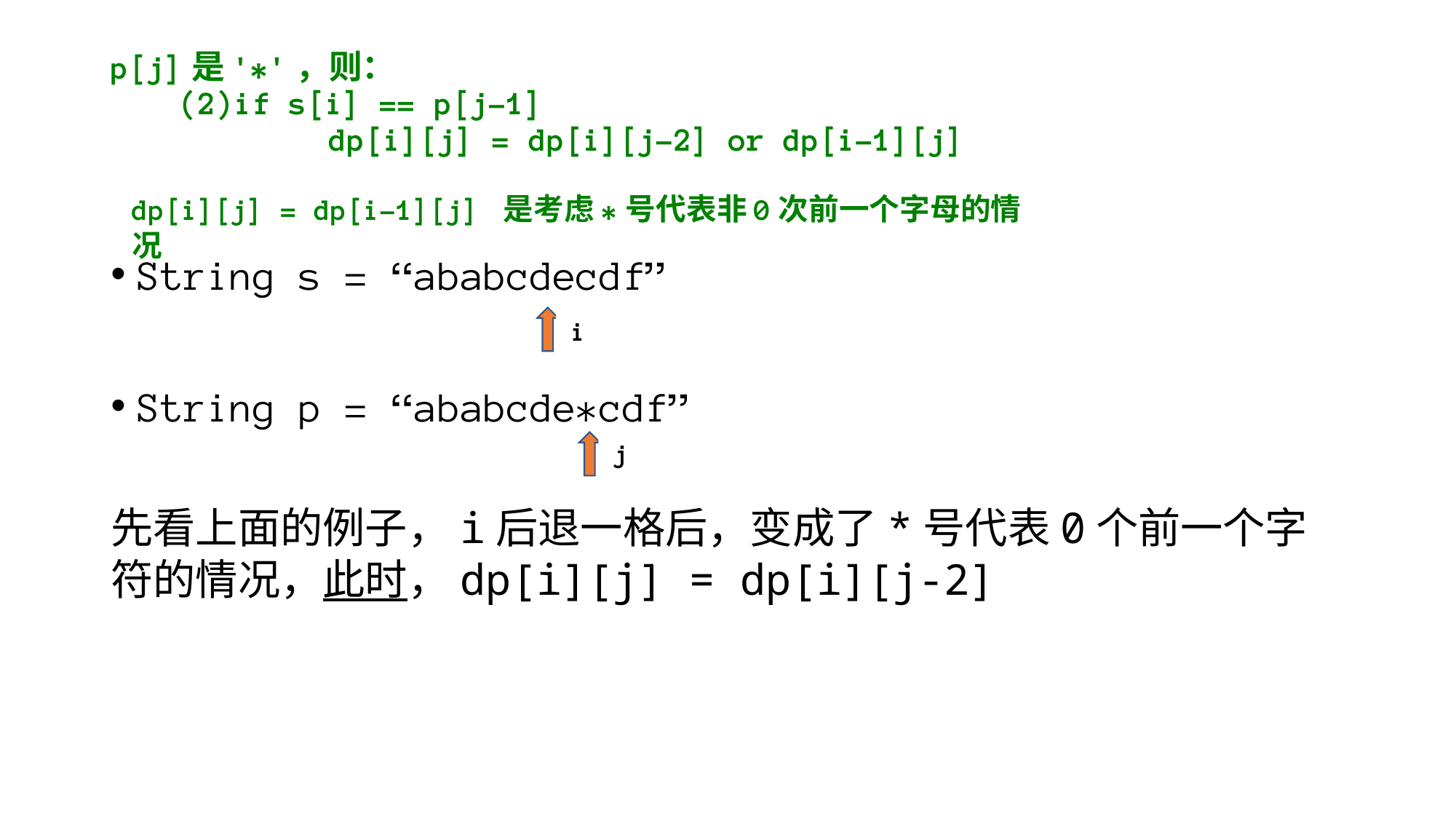

# p[j]是'*'，则：         (2)if s[i] == p[j-1]             dp[i][j] = dp[i][j-2] or dp[i-1][j]
dp[i][j] = dp[i-1][j] 是考虑*号代表非0次前一个字母的情况
String s = “ababcdecdf”

String p = “ababcde*cdf”

先看上面的例子，i后退一格后，变成了*号代表0个前一个字符的情况，此时，dp[i][j] = dp[i][j-2]

i
j